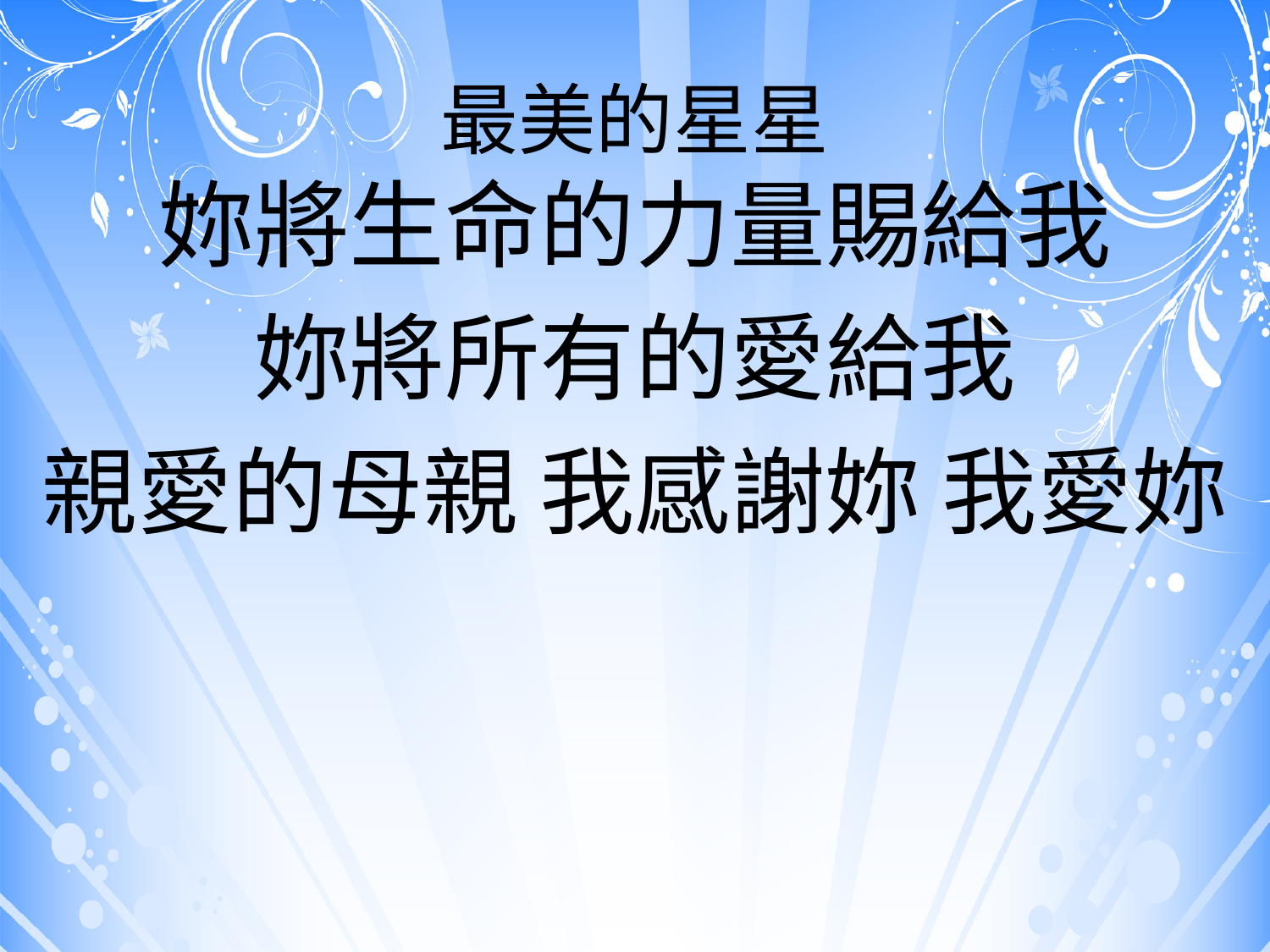

# 最美的星星
妳將生命的力量賜給我
妳將所有的愛給我
親愛的母親 我感謝妳 我愛妳